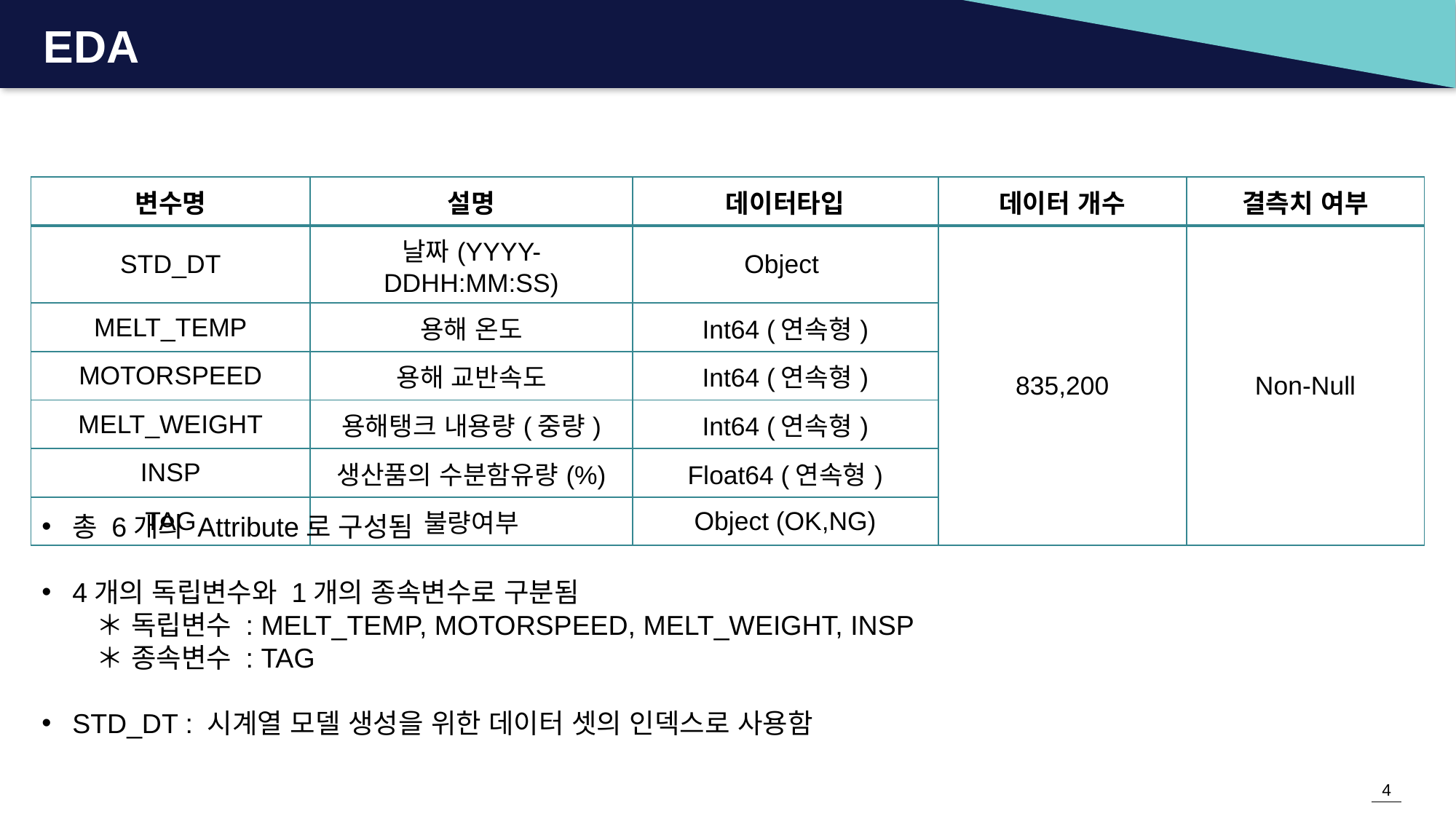

# EDA
| 변수명 | 설명 | 데이터타입 | 데이터 개수 | 결측치 여부 |
| --- | --- | --- | --- | --- |
| STD\_DT | 날짜(YYYY-DDHH:MM:SS) | Object | 835,200 | Non-Null |
| MELT\_TEMP | 용해 온도 | Int64 (연속형) |  |  |
| MOTORSPEED | 용해 교반속도 | Int64 (연속형) |  |  |
| MELT\_WEIGHT | 용해탱크 내용량(중량) | Int64 (연속형) |  |  |
| INSP | 생산품의 수분함유량(%) | Float64 (연속형) |  |  |
| TAG | 불량여부 | Object (OK,NG) |  |  |
총 6개의 Attribute로 구성됨

4개의 독립변수와 1개의 종속변수로 구분됨
＊ 독립변수 : MELT_TEMP, MOTORSPEED, MELT_WEIGHT, INSP
＊ 종속변수 : TAG

STD_DT : 시계열 모델 생성을 위한 데이터 셋의 인덱스로 사용함